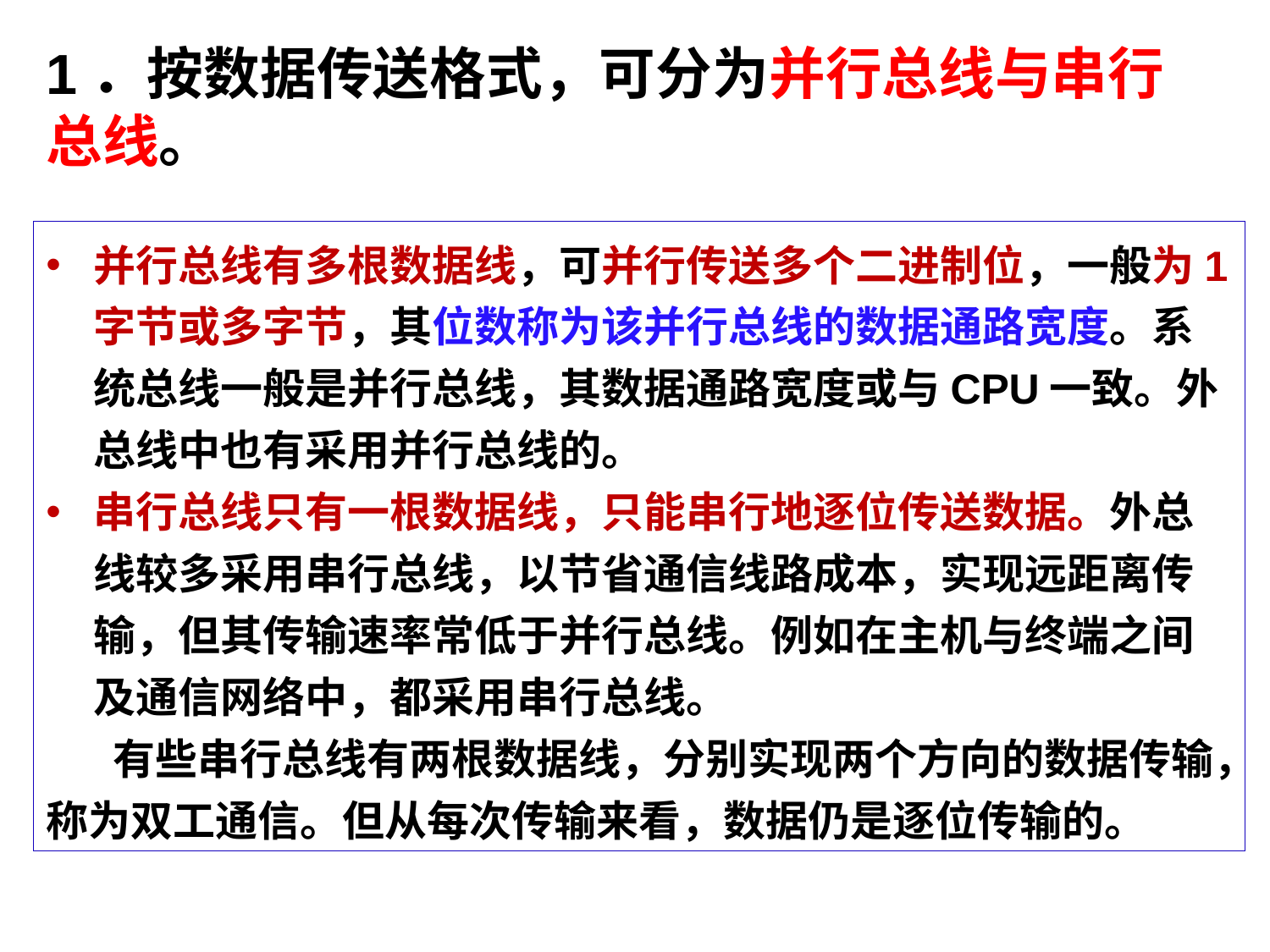

1．按数据传送格式，可分为并行总线与串行总线。
并行总线有多根数据线，可并行传送多个二进制位，一般为1字节或多字节，其位数称为该并行总线的数据通路宽度。系统总线一般是并行总线，其数据通路宽度或与CPU一致。外总线中也有采用并行总线的。
串行总线只有一根数据线，只能串行地逐位传送数据。外总线较多采用串行总线，以节省通信线路成本，实现远距离传输，但其传输速率常低于并行总线。例如在主机与终端之间及通信网络中，都采用串行总线。
      有些串行总线有两根数据线，分别实现两个方向的数据传输，称为双工通信。但从每次传输来看，数据仍是逐位传输的。
143